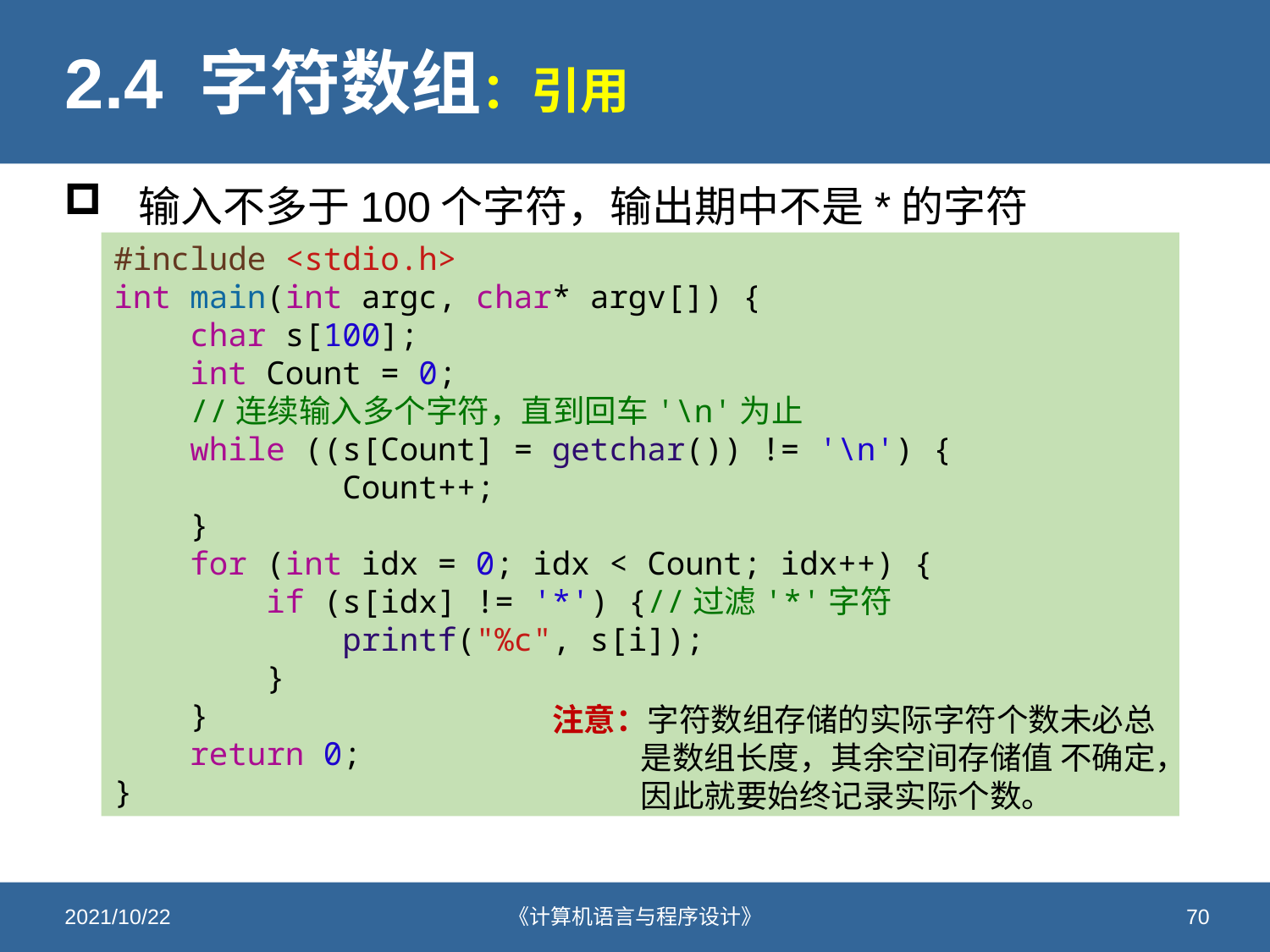

# 2.4 字符数组：引用
输入不多于100个字符，输出期中不是*的字符
#include <stdio.h>
int main(int argc, char* argv[]) {
    char s[100];
    int Count = 0;
    //连续输入多个字符，直到回车'\n'为止
    while ((s[Count] = getchar()) != '\n') {
            Count++;
    }
    for (int idx = 0; idx < Count; idx++) {
        if (s[idx] != '*') {//过滤'*'字符
            printf("%c", s[i]);
        }
    }
    return 0;
}
注意：字符数组存储的实际字符个数未必总是数组长度，其余空间存储值 不确定，因此就要始终记录实际个数。
2021/10/22
《计算机语言与程序设计》
70